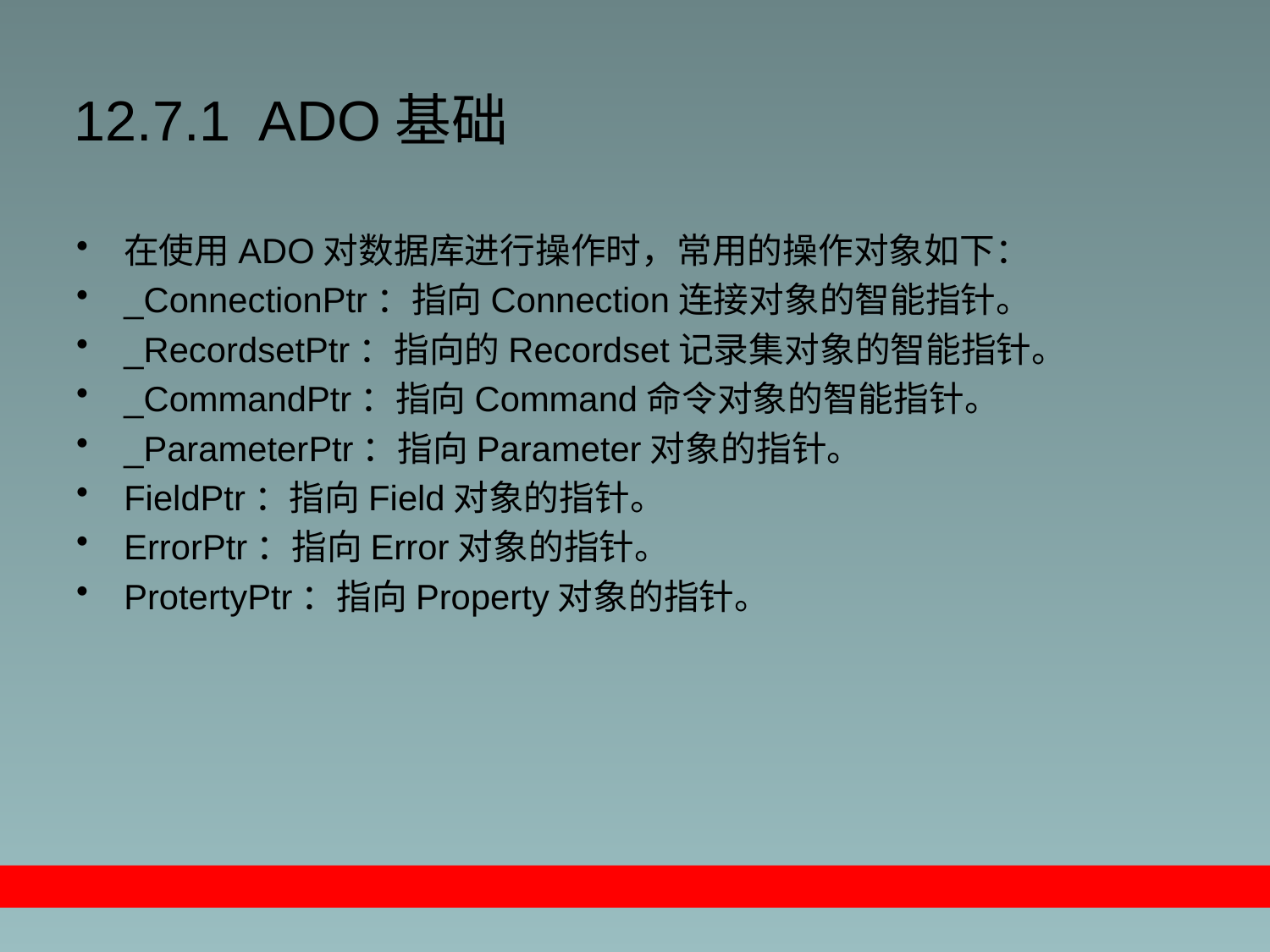

# 12.7.1  ADO基础
在使用ADO对数据库进行操作时，常用的操作对象如下：
_ConnectionPtr：指向Connection连接对象的智能指针。
_RecordsetPtr：指向的Recordset记录集对象的智能指针。
_CommandPtr：指向Command命令对象的智能指针。
_ParameterPtr：指向Parameter对象的指针。
FieldPtr：指向Field对象的指针。
ErrorPtr：指向Error对象的指针。
ProtertyPtr：指向Property对象的指针。